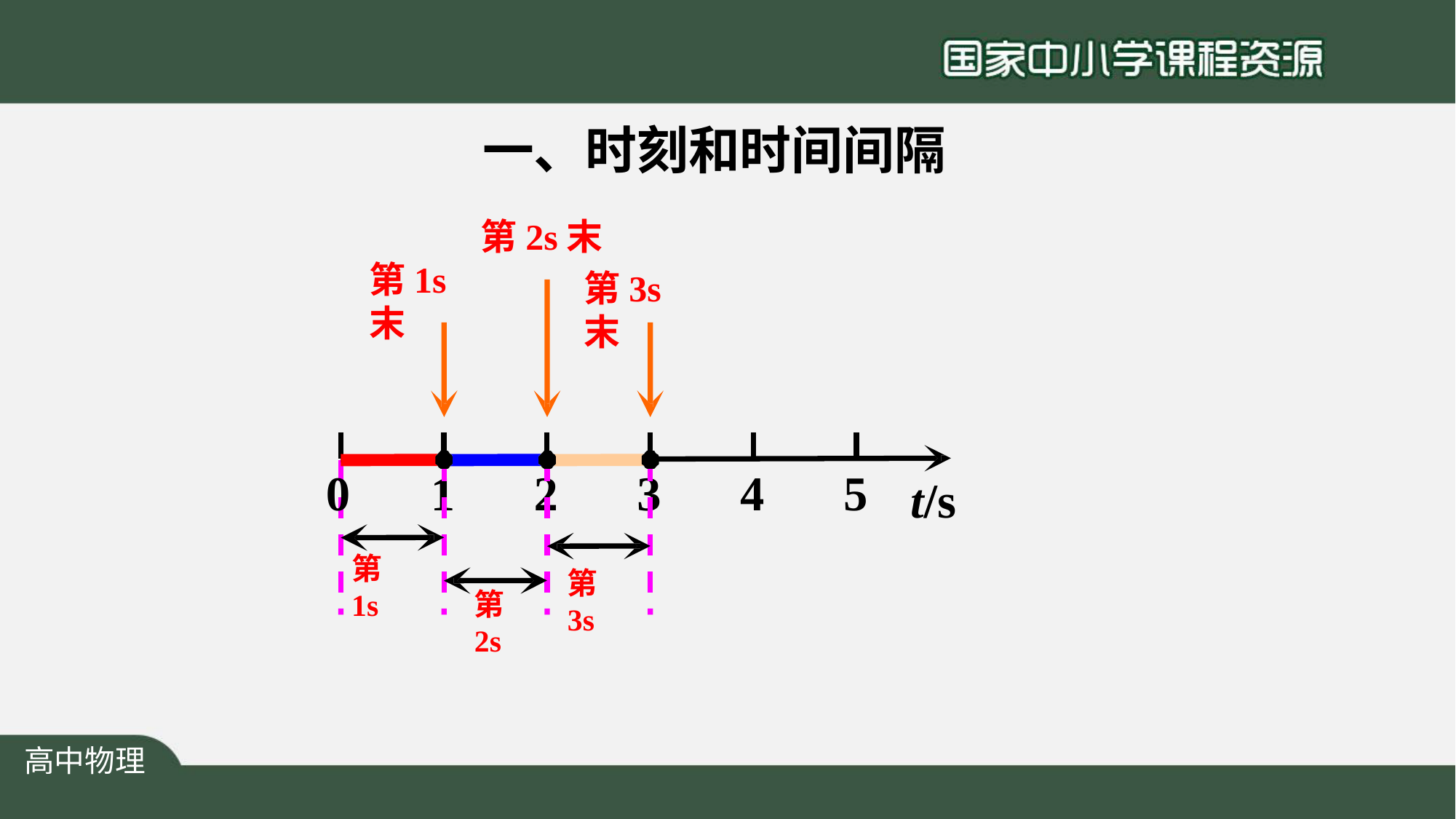

# 一、时刻和时间间隔
第2s末
第3s末
第1s末

0	1	2	3	4	5
t/s

第1s
第3s

第2s

高中物理